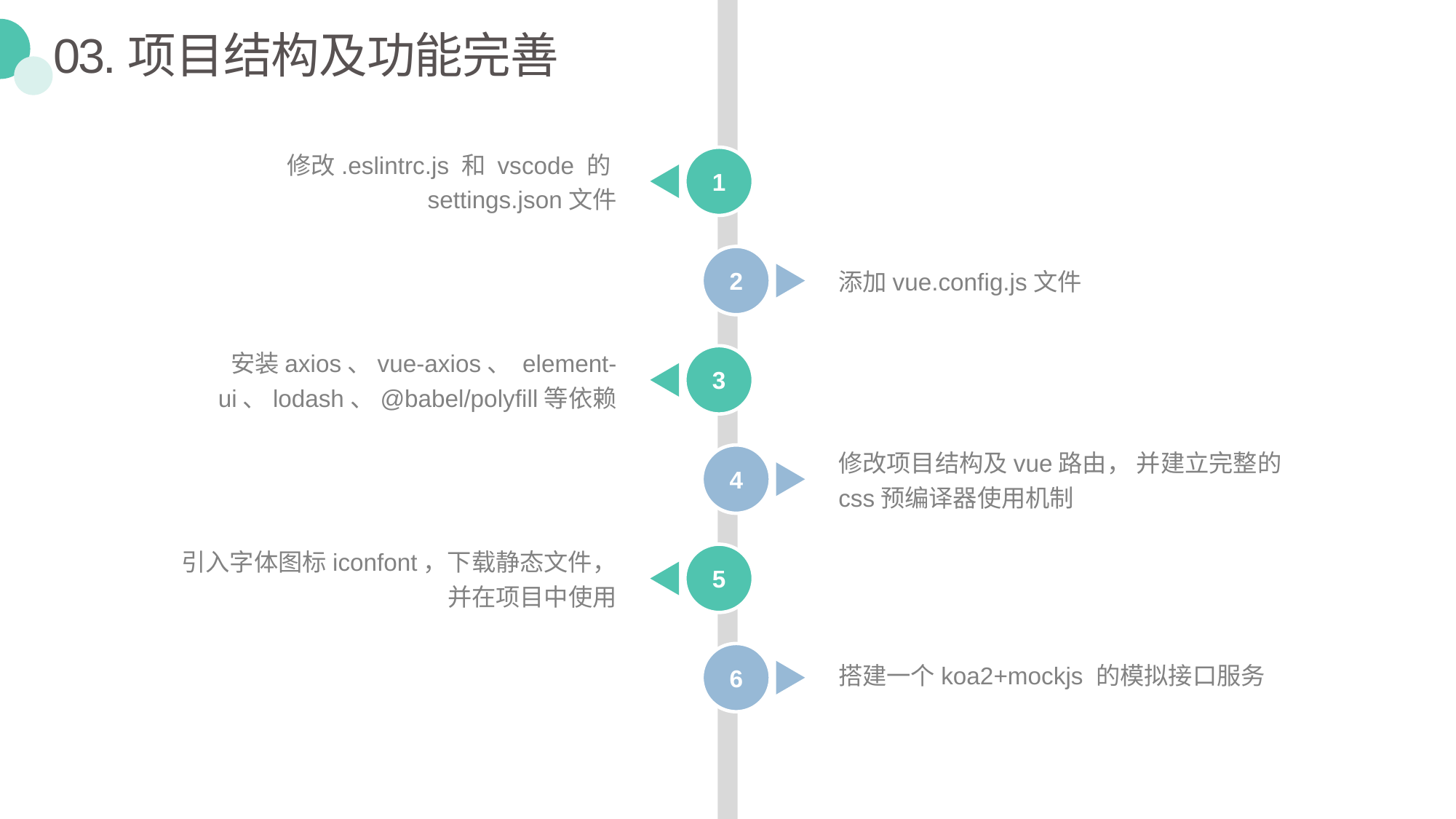

03.项目结构及功能完善
修改.eslintrc.js 和 vscode 的settings.json文件
1

添加vue.config.js文件
2

安装axios、vue-axios、 element-ui、lodash、@babel/polyfill等依赖
3

修改项目结构及vue路由， 并建立完整的css预编译器使用机制
4

引入字体图标iconfont，下载静态文件，并在项目中使用
5

搭建一个koa2+mockjs 的模拟接口服务
6